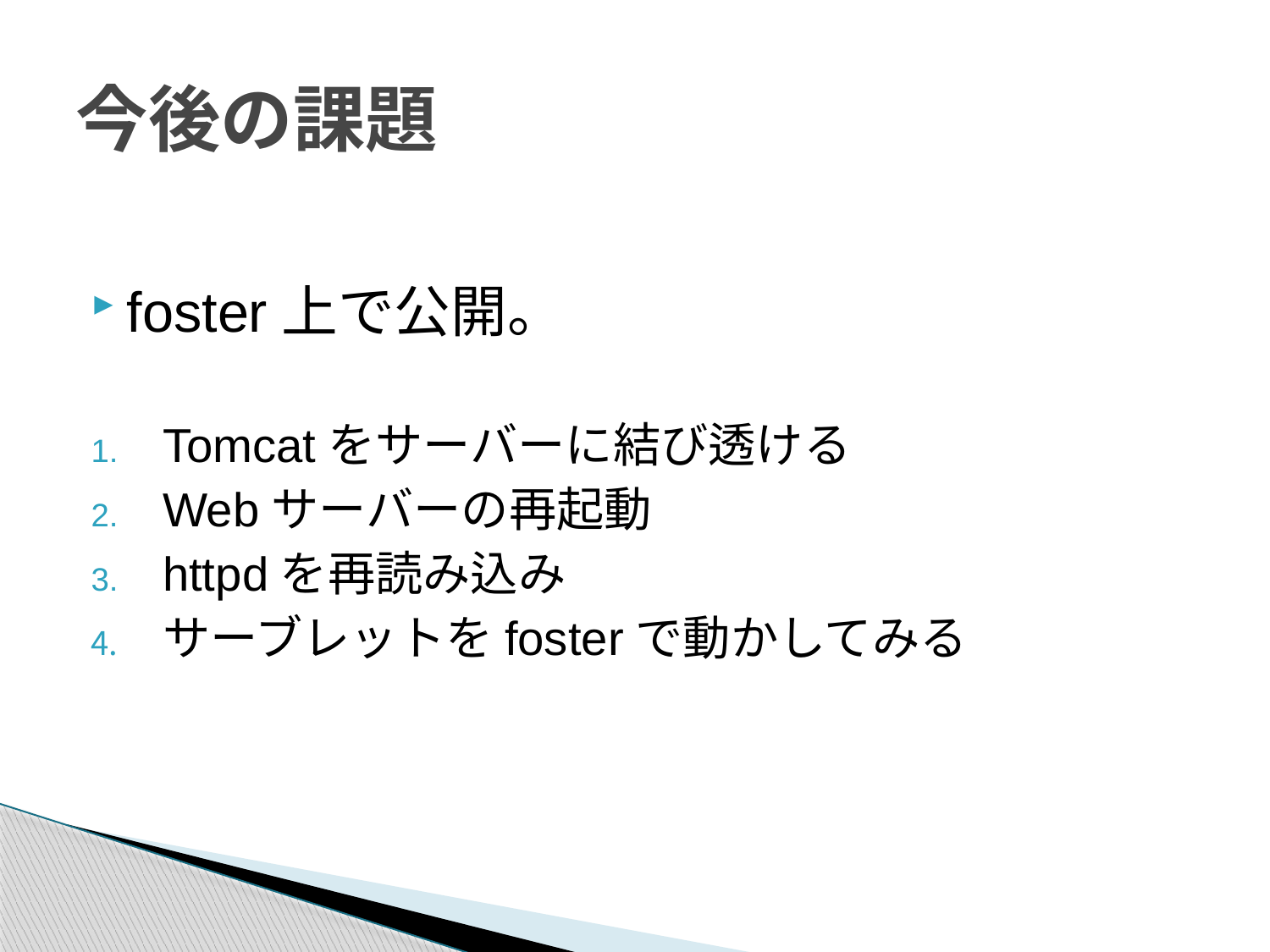

# 今後の課題

foster上で公開。

Tomcatをサーバーに結び透ける
Webサーバーの再起動
httpdを再読み込み
サーブレットをfosterで動かしてみる